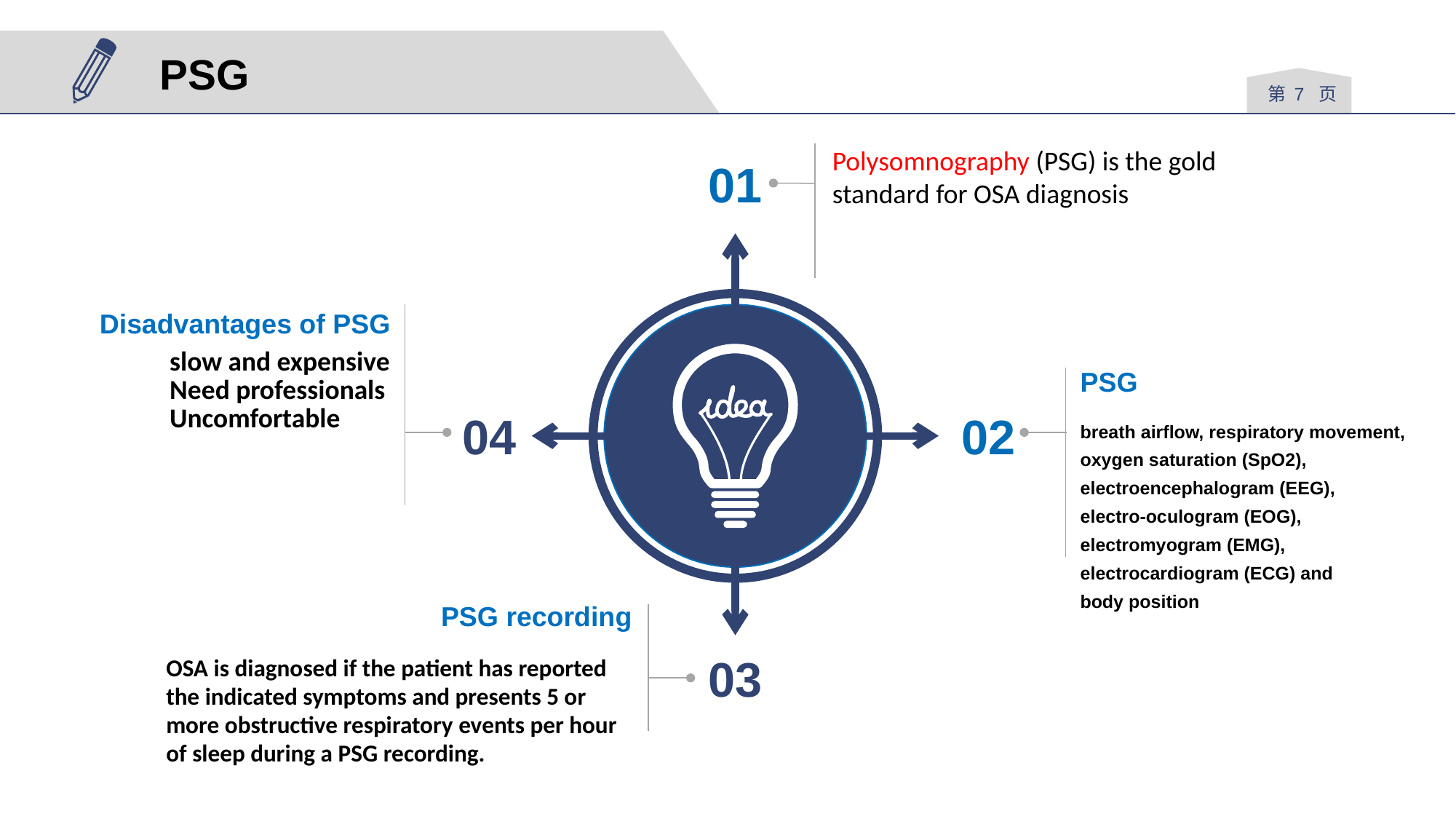

PSG

第 7  页
Polysomnography (PSG) is the gold standard for OSA diagnosis
01

Disadvantages of PSG

slow and expensive
Need professionals
Uncomfortable

PSG
04
02
breath airflow, respiratory movement,
oxygen saturation (SpO2), electroencephalogram (EEG),
electro-oculogram (EOG),
electromyogram (EMG), electrocardiogram (ECG) and
body position
PSG recording
03
OSA is diagnosed if the patient has reported the indicated symptoms and presents 5 or more obstructive respiratory events per hour of sleep during a PSG recording.